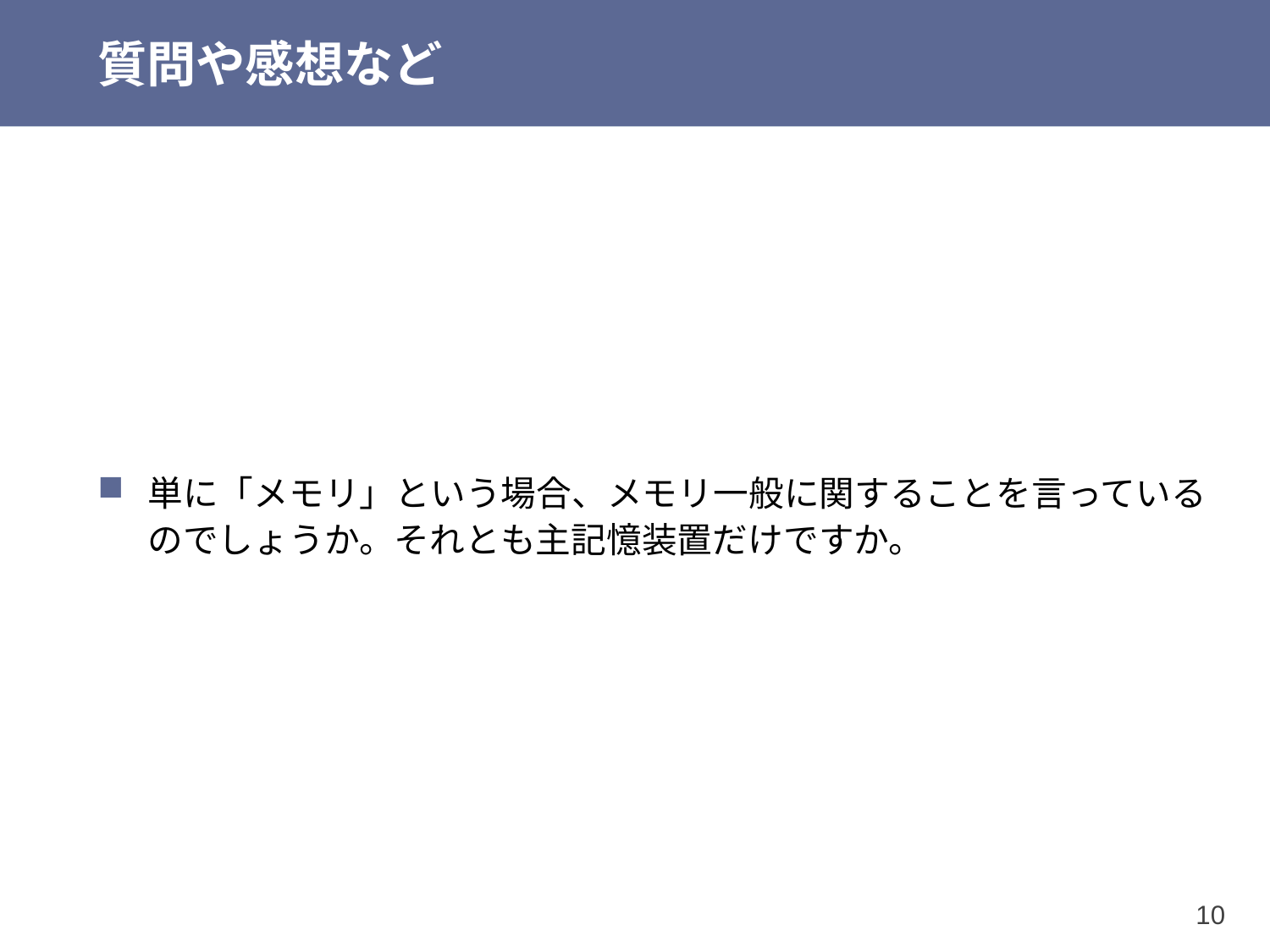

# 質問や感想など
単に「メモリ」という場合、メモリ一般に関することを言っているのでしょうか。それとも主記憶装置だけですか。